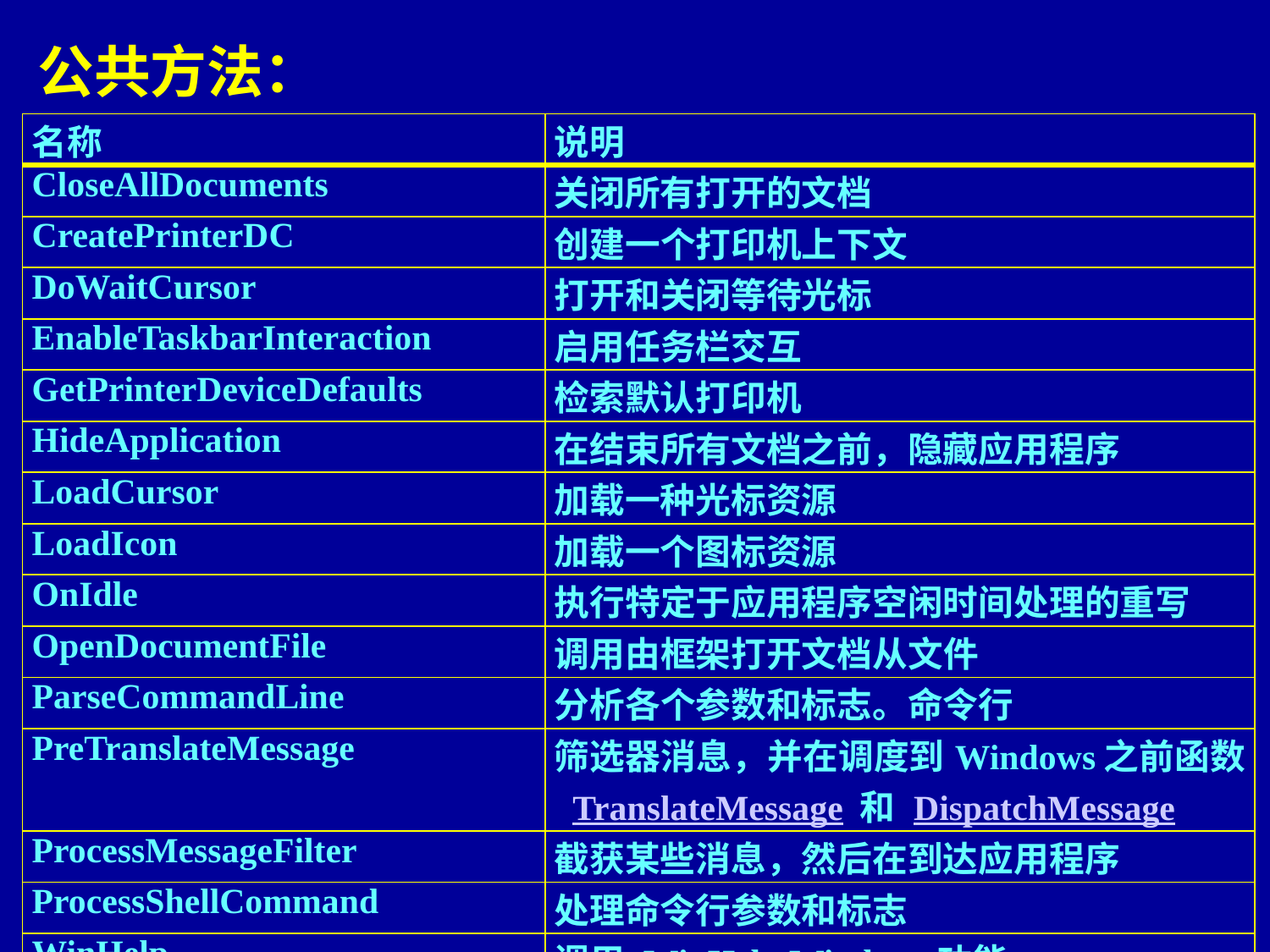

# 公共方法：
| 名称 | 说明 |
| --- | --- |
| CloseAllDocuments | 关闭所有打开的文档 |
| CreatePrinterDC | 创建一个打印机上下文 |
| DoWaitCursor | 打开和关闭等待光标 |
| EnableTaskbarInteraction | 启用任务栏交互 |
| GetPrinterDeviceDefaults | 检索默认打印机 |
| HideApplication | 在结束所有文档之前，隐藏应用程序 |
| LoadCursor | 加载一种光标资源 |
| LoadIcon | 加载一个图标资源 |
| OnIdle | 执行特定于应用程序空闲时间处理的重写 |
| OpenDocumentFile | 调用由框架打开文档从文件 |
| ParseCommandLine | 分析各个参数和标志。命令行 |
| PreTranslateMessage | 筛选器消息，并在调度到Windows之前函数 TranslateMessage 和 DispatchMessage |
| ProcessMessageFilter | 截获某些消息，然后在到达应用程序 |
| ProcessShellCommand | 处理命令行参数和标志 |
| WinHelp | 调用 WinHelp Windows功能 |
| WriteProfileString | 写入项的字符串在应用程序的.INI文件 |